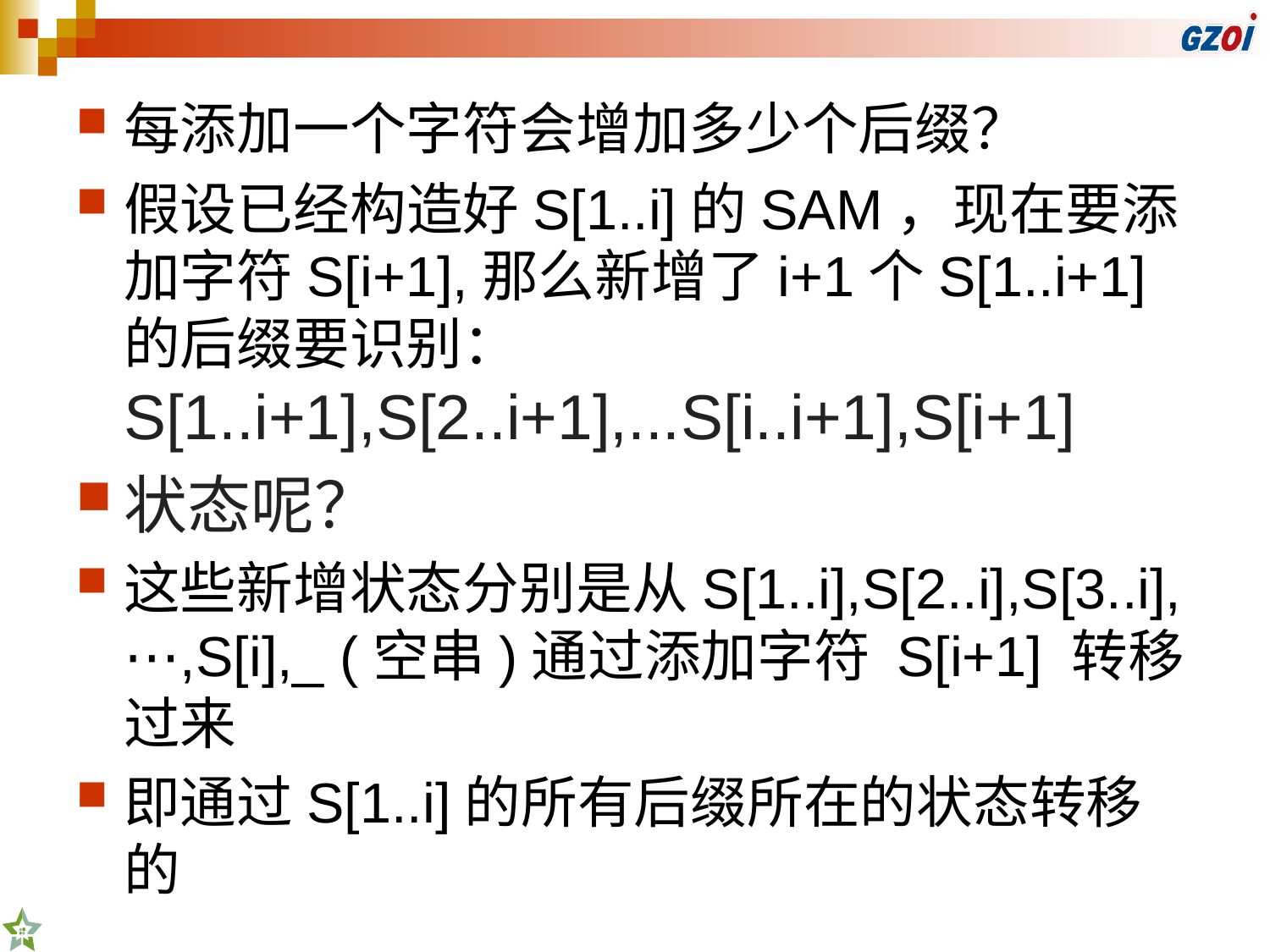

每添加一个字符会增加多少个后缀？
假设已经构造好S[1..i]的SAM，现在要添加字符S[i+1],那么新增了i+1个S[1..i+1]的后缀要识别：S[1..i+1],S[2..i+1],...S[i..i+1],S[i+1]
状态呢？
这些新增状态分别是从S[1..i],S[2..i],S[3..i],⋯,S[i],_ (空串)通过添加字符 S[i+1] 转移过来
即通过S[1..i]的所有后缀所在的状态转移的